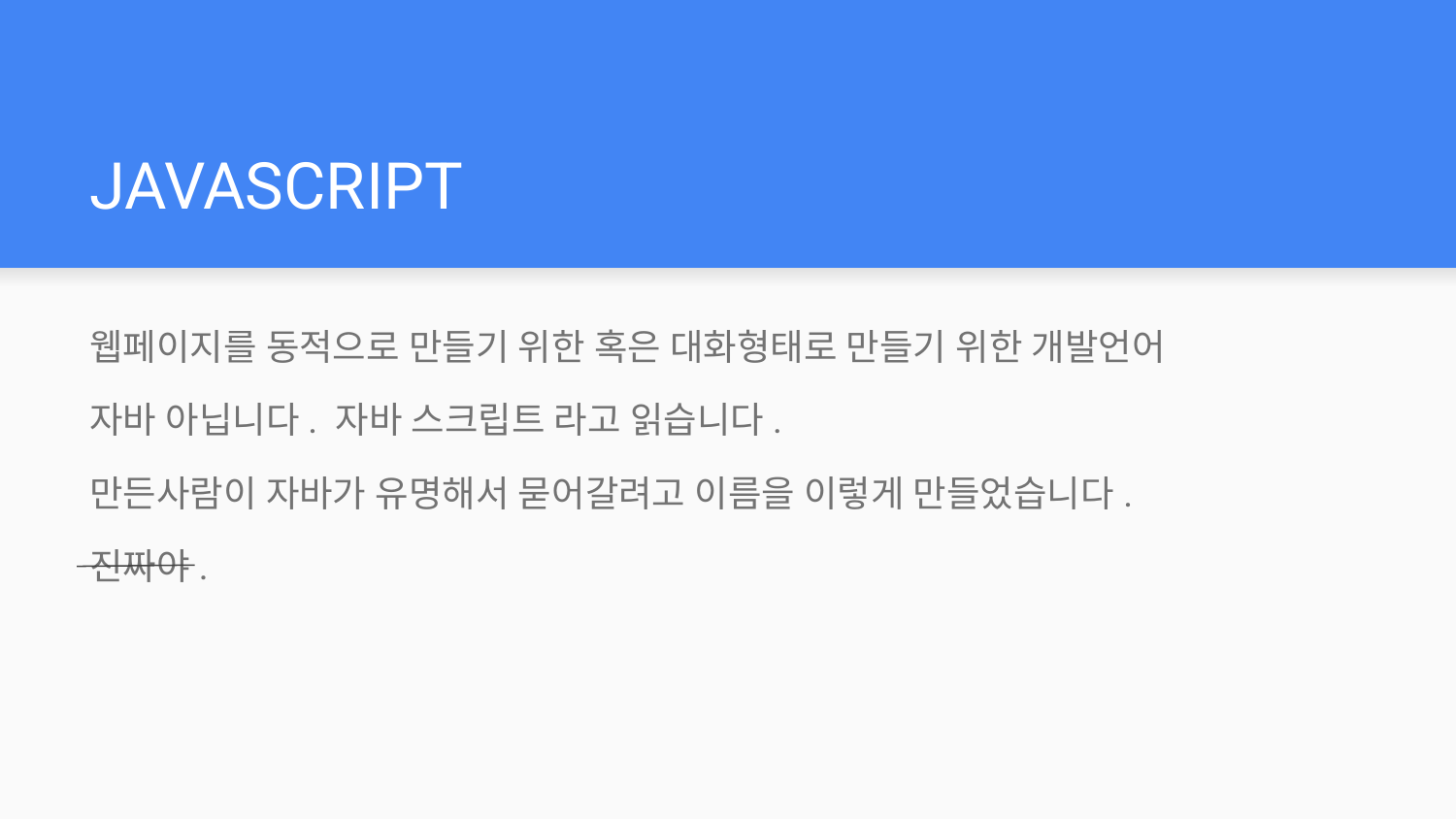

# JAVASCRIPT
웹페이지를 동적으로 만들기 위한 혹은 대화형태로 만들기 위한 개발언어
자바 아닙니다. 자바 스크립트 라고 읽습니다.
만든사람이 자바가 유명해서 묻어갈려고 이름을 이렇게 만들었습니다.
진짜야.